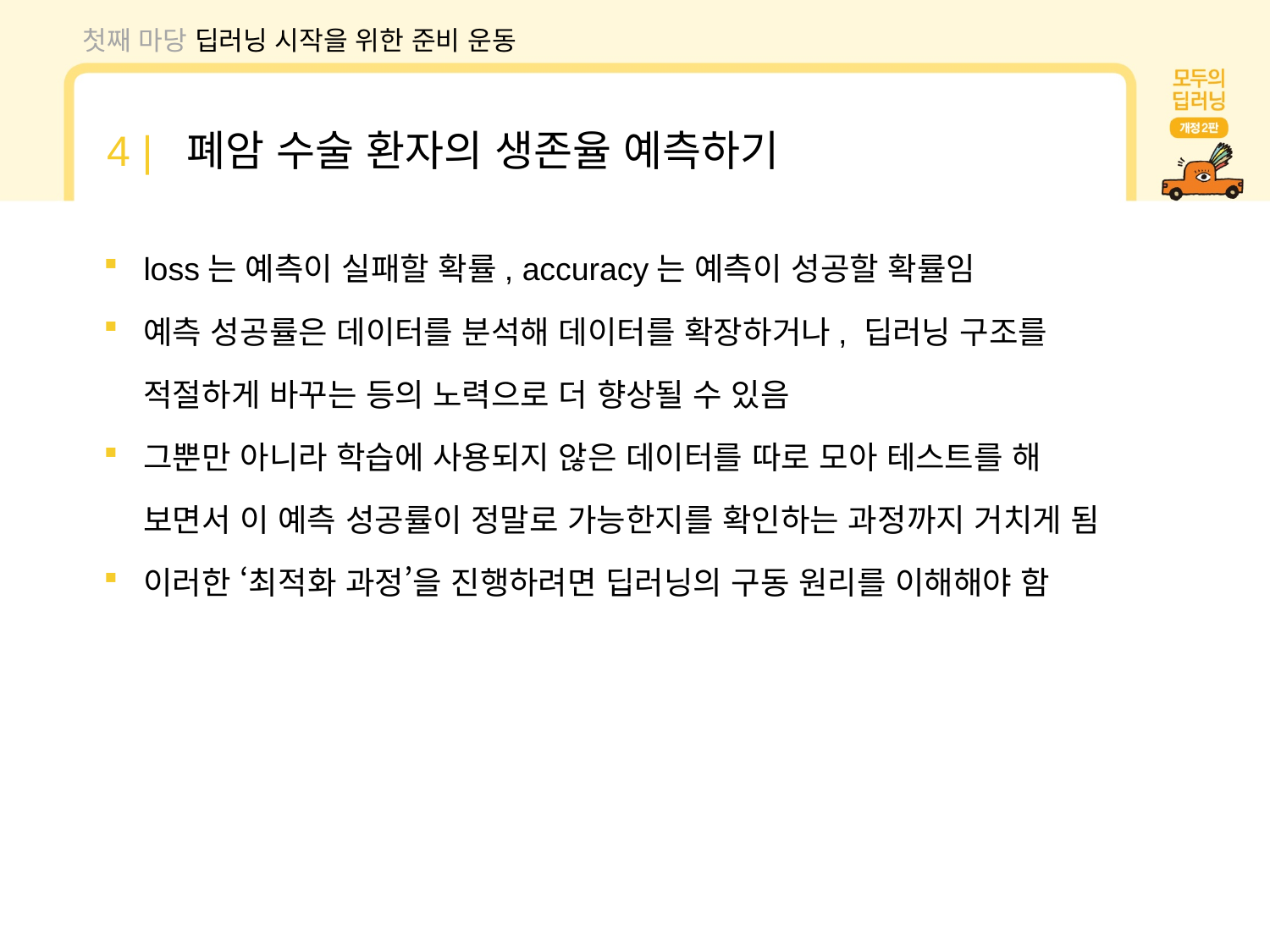

첫째 마당 딥러닝 시작을 위한 준비 운동
4 |  폐암 수술 환자의 생존율 예측하기

loss는 예측이 실패할 확률, accuracy는 예측이 성공할 확률임
예측 성공률은 데이터를 분석해 데이터를 확장하거나, 딥러닝 구조를 적절하게 바꾸는 등의 노력으로 더 향상될 수 있음
그뿐만 아니라 학습에 사용되지 않은 데이터를 따로 모아 테스트를 해 보면서 이 예측 성공률이 정말로 가능한지를 확인하는 과정까지 거치게 됨
이러한 ‘최적화 과정’을 진행하려면 딥러닝의 구동 원리를 이해해야 함